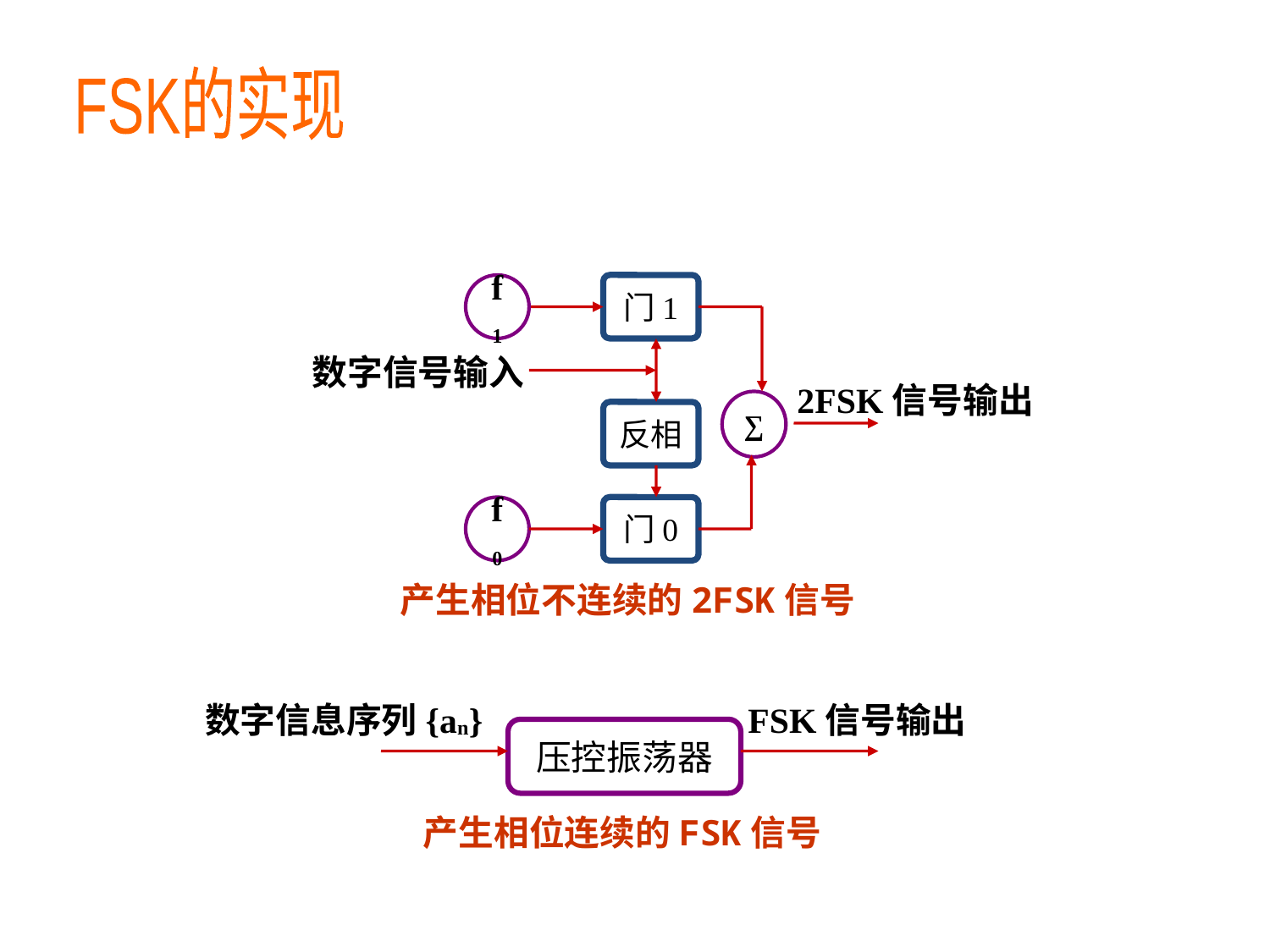

FSK的实现
f1
门1

数字信号输入

2FSK信号输出
∑
反相

f0
门0

产生相位不连续的2FSK信号
数字信息序列{an}
FSK信号输出
压控振荡器

产生相位连续的FSK信号